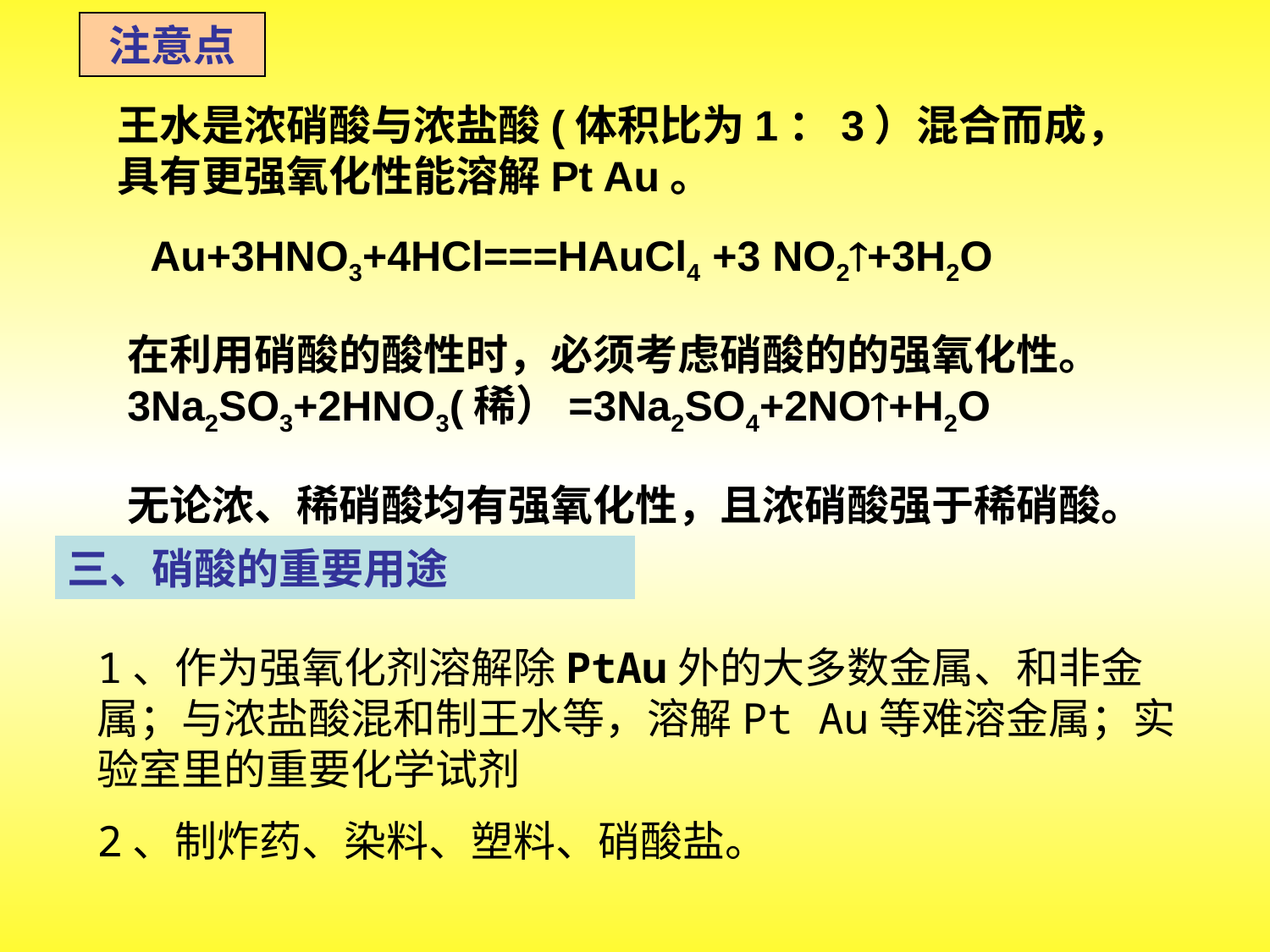

注意点
王水是浓硝酸与浓盐酸(体积比为1：3）混合而成，具有更强氧化性能溶解Pt Au。
Au+3HNO3+4HCl===HAuCl4 +3 NO2↑+3H2O
在利用硝酸的酸性时，必须考虑硝酸的的强氧化性。 3Na2SO3+2HNO3(稀）=3Na2SO4+2NO↑+H2O
无论浓、稀硝酸均有强氧化性，且浓硝酸强于稀硝酸。
三、硝酸的重要用途
1、作为强氧化剂溶解除PtAu外的大多数金属、和非金属；与浓盐酸混和制王水等，溶解Pt Au等难溶金属；实验室里的重要化学试剂
2、制炸药、染料、塑料、硝酸盐。